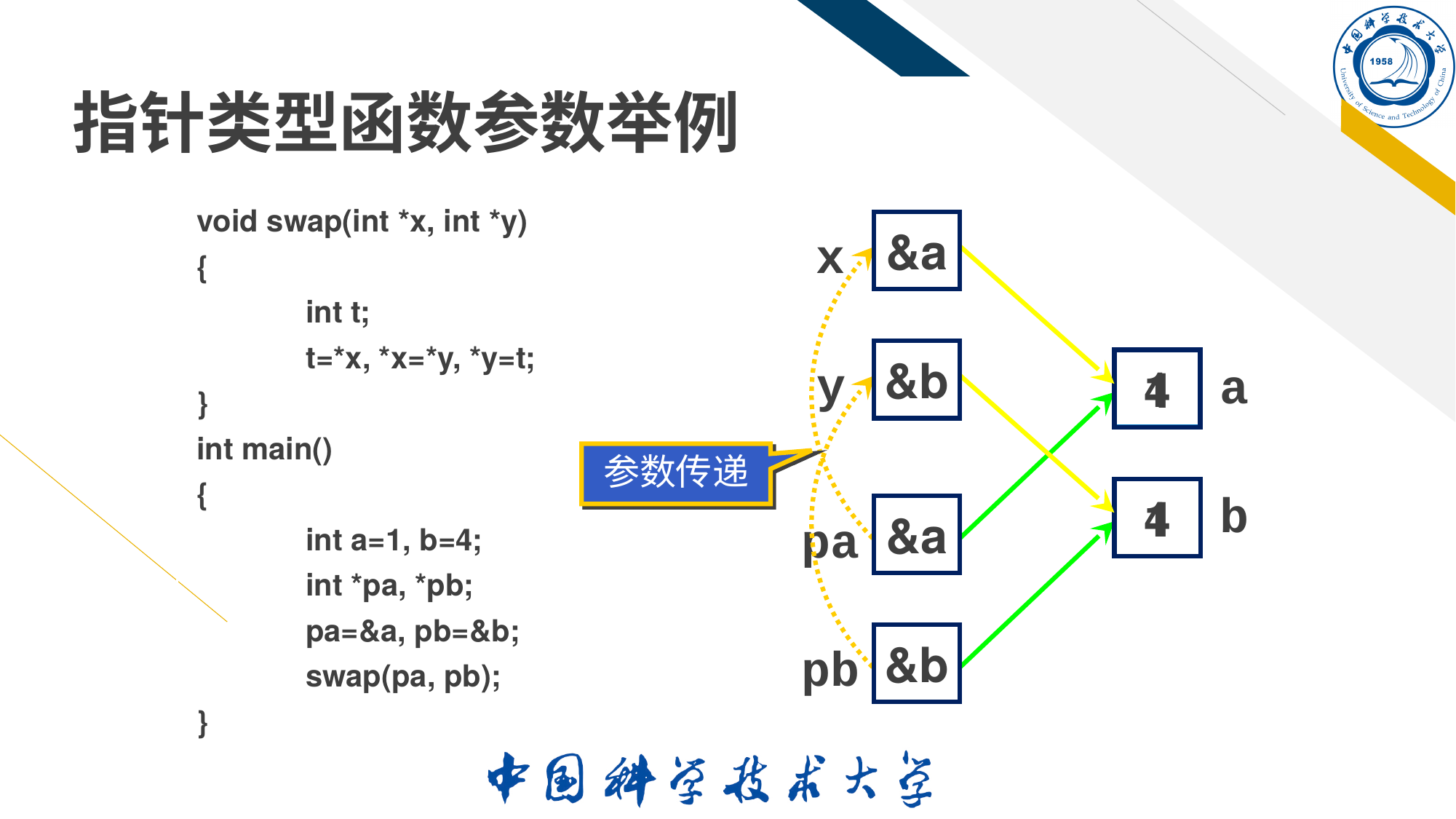

# 指针类型函数参数举例
void swap(int *x, int *y)
{
	int t;
	t=*x, *x=*y, *y=t;
}
int main()
{
	int a=1, b=4;
	int *pa, *pb;
	pa=&a, pb=&b;
	swap(pa, pb);
}
&a

x

&b

y
1
4
a

参数传递
4
1
b
&a

pa

&b

pb